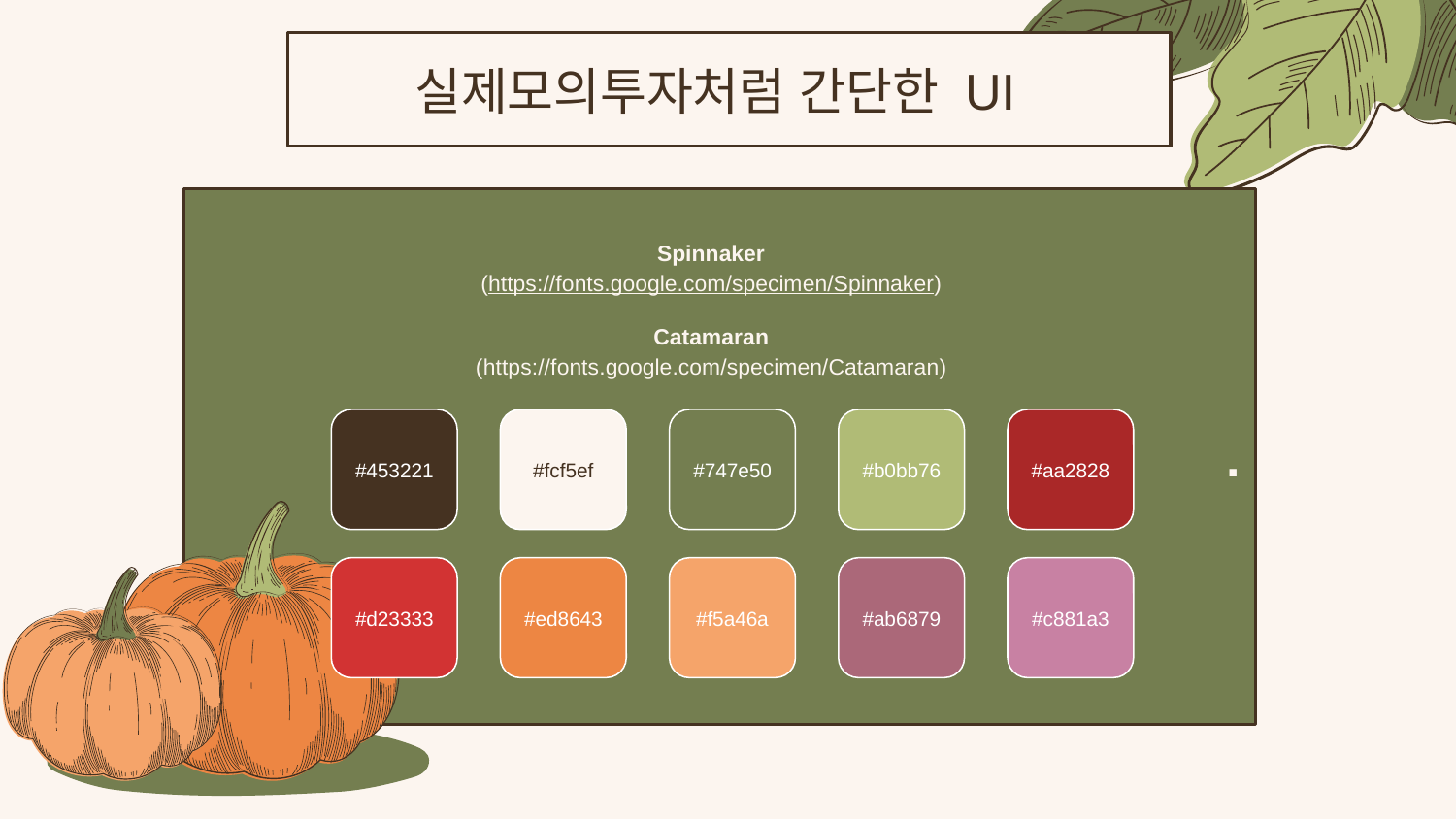

실제모의투자처럼 간단한 UI
# .
Spinnaker
(https://fonts.google.com/specimen/Spinnaker)

Catamaran
(https://fonts.google.com/specimen/Catamaran)

#453221
#fcf5ef
#747e50
#b0bb76
#aa2828

#d23333
#ed8643
#f5a46a
#ab6879
#c881a3